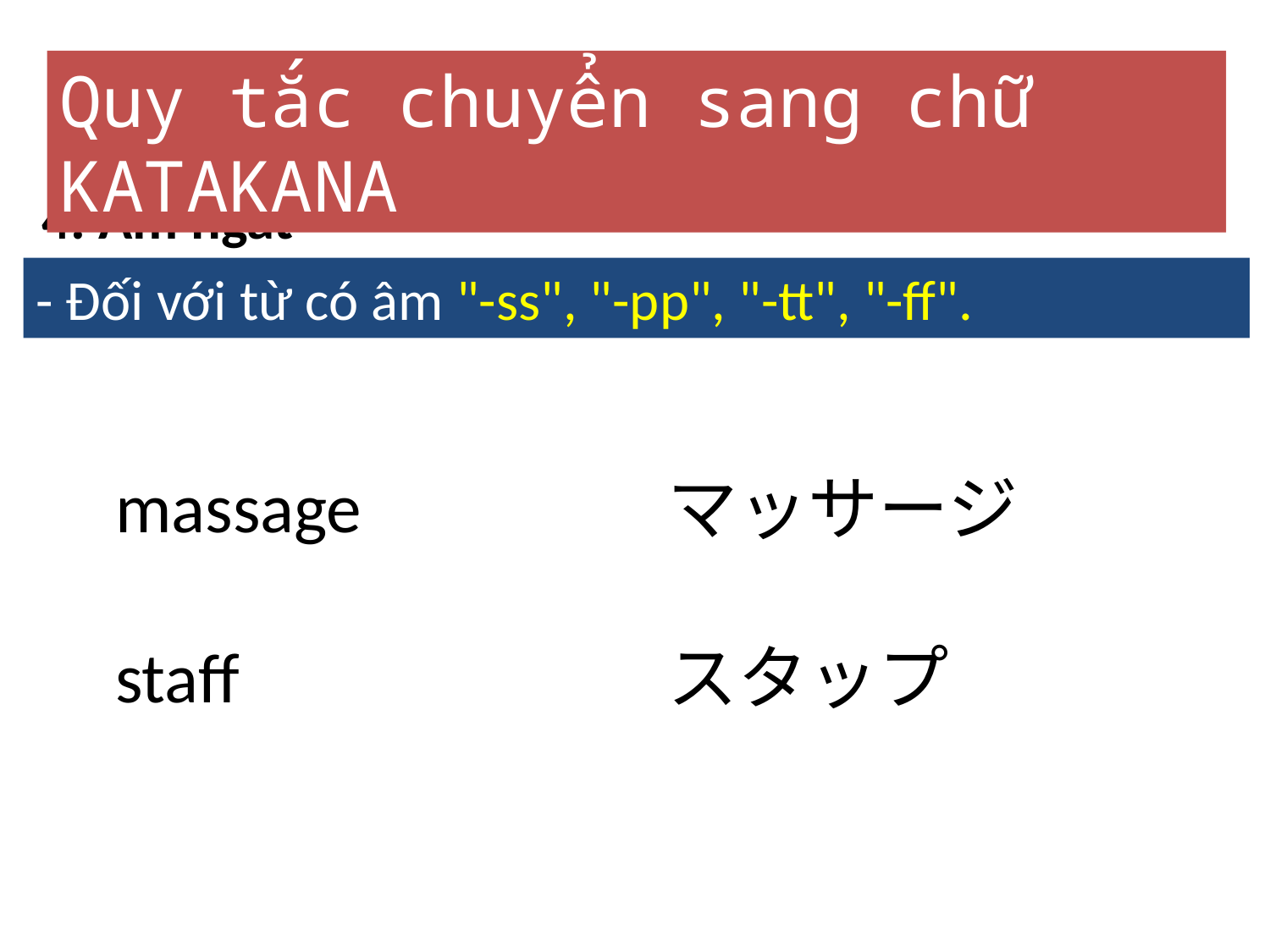

Quy tắc chuyển sang chữ KATAKANA
4. Âm ngắt
- Đối với từ có âm "-ss", "-pp", "-tt", "-ff".
massage
マッサージ
staff
スタップ
14